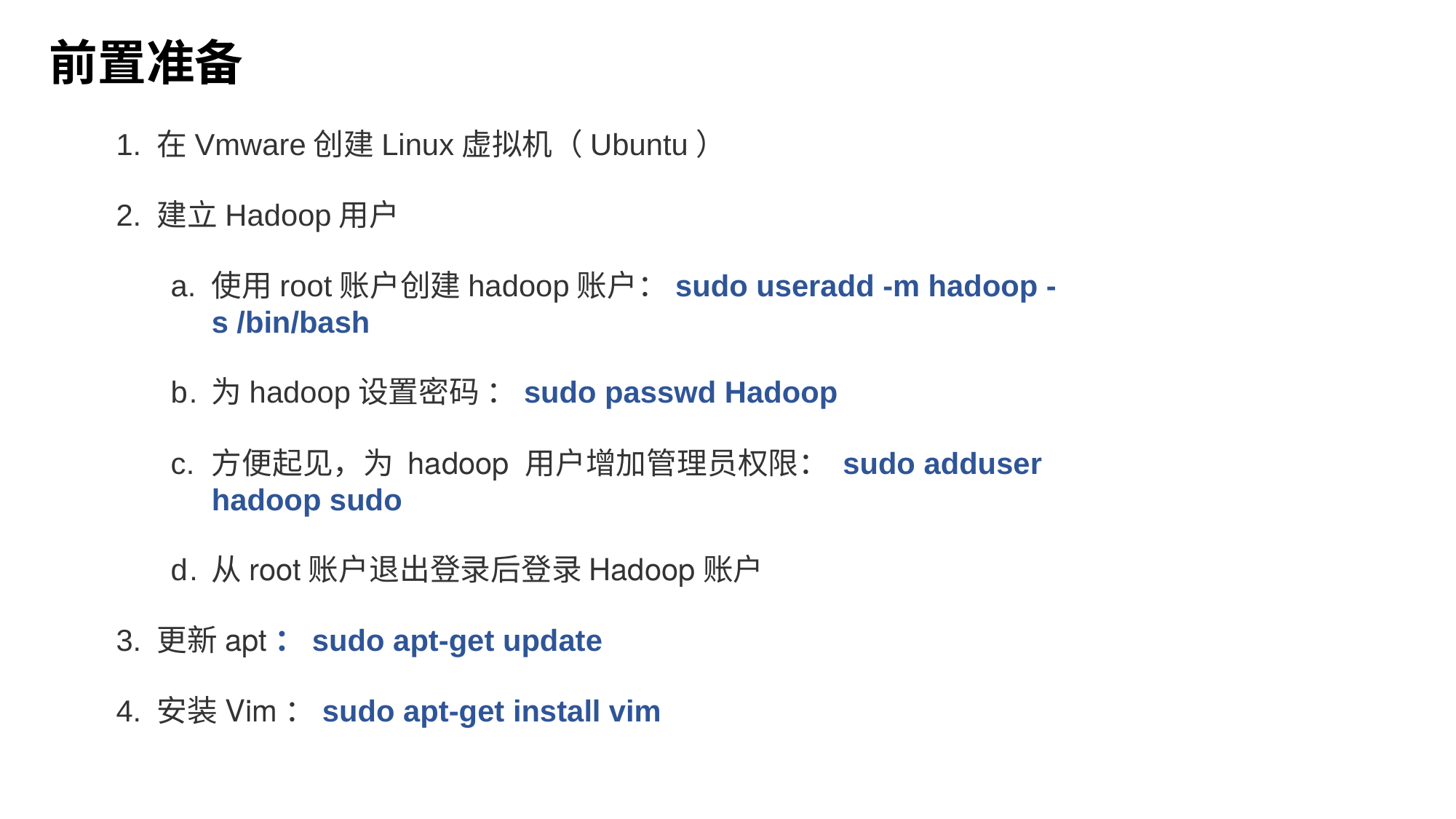

前置准备
在Vmware创建Linux虚拟机（Ubuntu）
建立Hadoop用户
使用root账户创建hadoop账户：sudo useradd -m hadoop -s /bin/bash
为hadoop设置密码 ：sudo passwd Hadoop
方便起见，为 hadoop 用户增加管理员权限： sudo adduser hadoop sudo
从root账户退出登录后登录Hadoop账户
更新apt：sudo apt-get update
安装Vim：sudo apt-get install vim